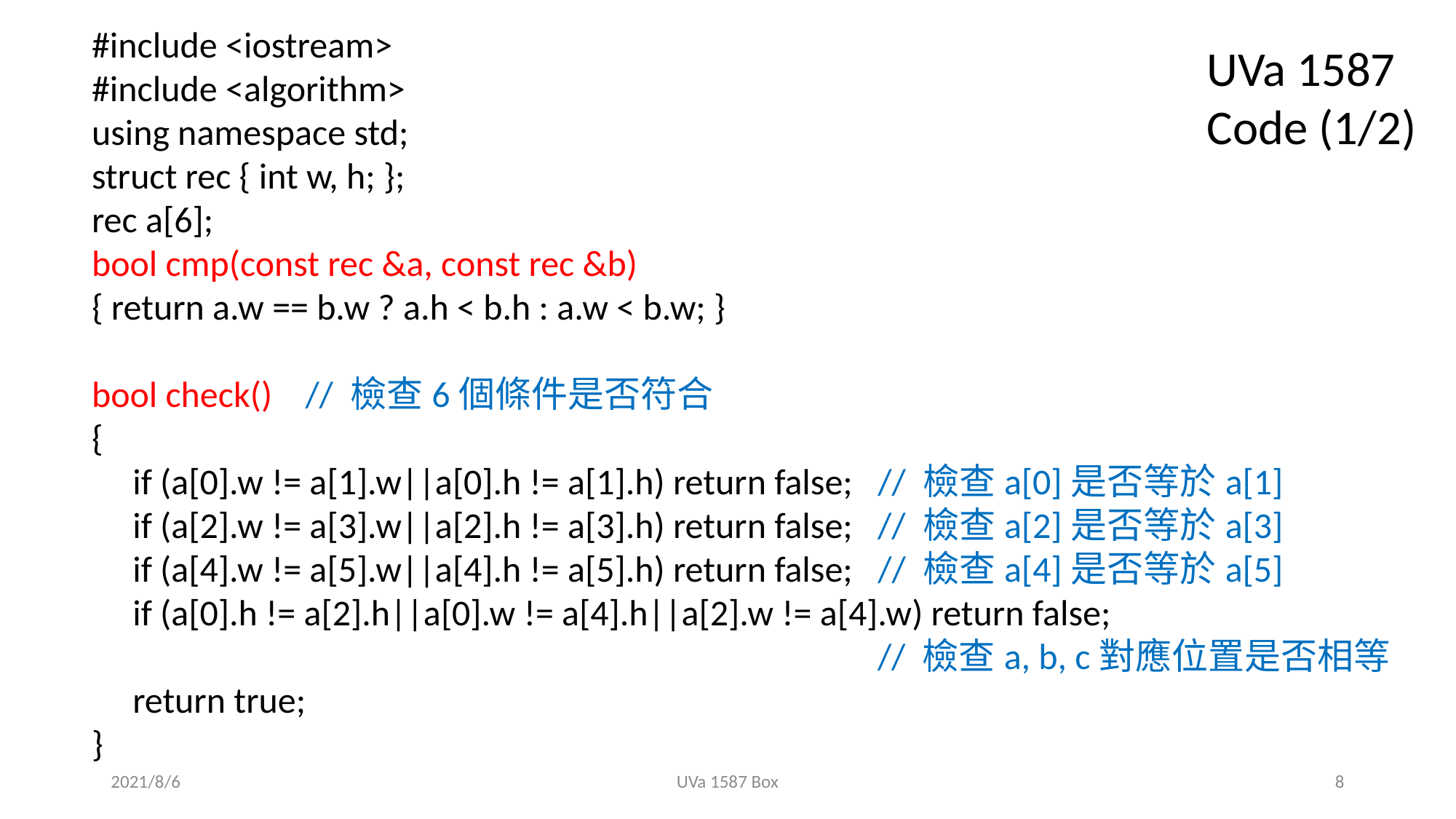

#include <iostream>
#include <algorithm>
using namespace std;
struct rec { int w, h; };
rec a[6];
bool cmp(const rec &a, const rec &b)
{ return a.w == b.w ? a.h < b.h : a.w < b.w; }

bool check()    // 檢查6個條件是否符合
{
     if (a[0].w != a[1].w||a[0].h != a[1].h) return false;   // 檢查a[0]是否等於a[1]
     if (a[2].w != a[3].w||a[2].h != a[3].h) return false;   // 檢查a[2]是否等於a[3]
     if (a[4].w != a[5].w||a[4].h != a[5].h) return false;   // 檢查a[4]是否等於a[5]
     if (a[0].h != a[2].h||a[0].w != a[4].h||a[2].w != a[4].w) return false;
                                                                                                // 檢查a, b, c對應位置是否相等
     return true;
}
UVa 1587 Code (1/2)
2021/8/6
UVa 1587 Box
8